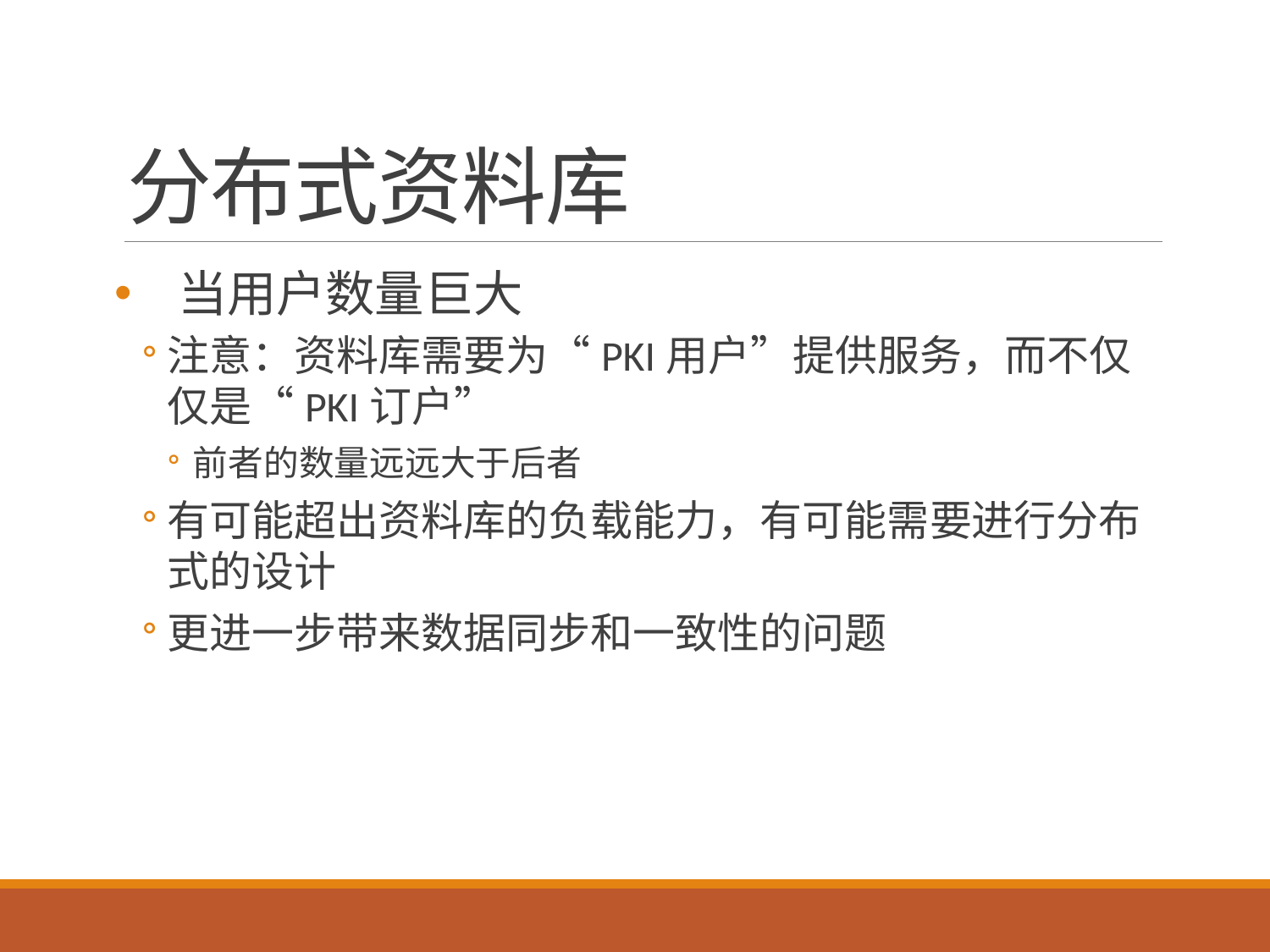

# 分布式资料库
当用户数量巨大
注意：资料库需要为“PKI用户”提供服务，而不仅仅是“PKI订户”
前者的数量远远大于后者
有可能超出资料库的负载能力，有可能需要进行分布式的设计
更进一步带来数据同步和一致性的问题
46